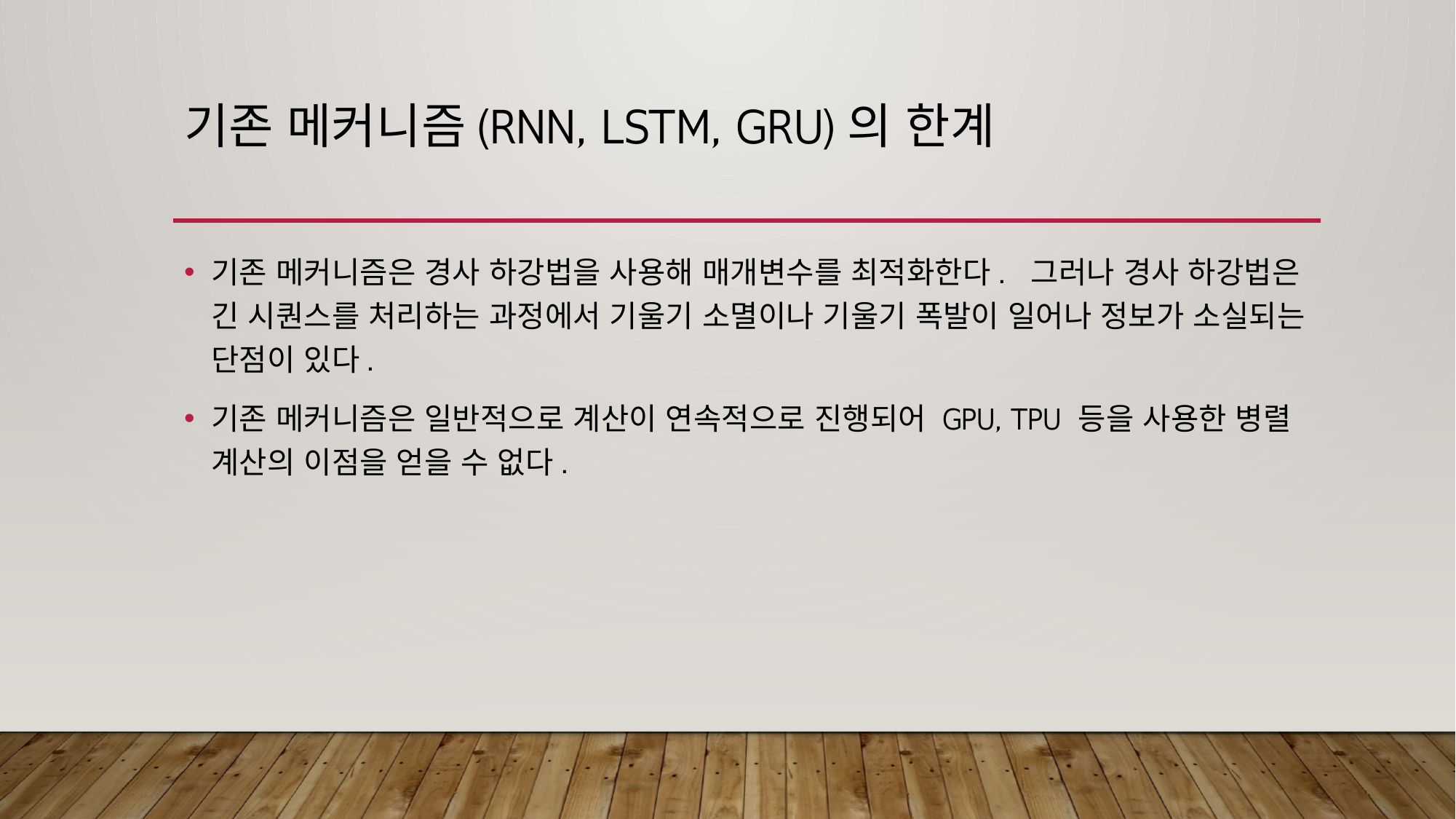

# 기존 메커니즘(RNN, LSTM, GRU)의 한계
기존 메커니즘은 경사 하강법을 사용해 매개변수를 최적화한다.  그러나 경사 하강법은 긴 시퀀스를 처리하는 과정에서 기울기 소멸이나 기울기 폭발이 일어나 정보가 소실되는 단점이 있다.
기존 메커니즘은 일반적으로 계산이 연속적으로 진행되어 GPU, TPU 등을 사용한 병렬 계산의 이점을 얻을 수 없다.